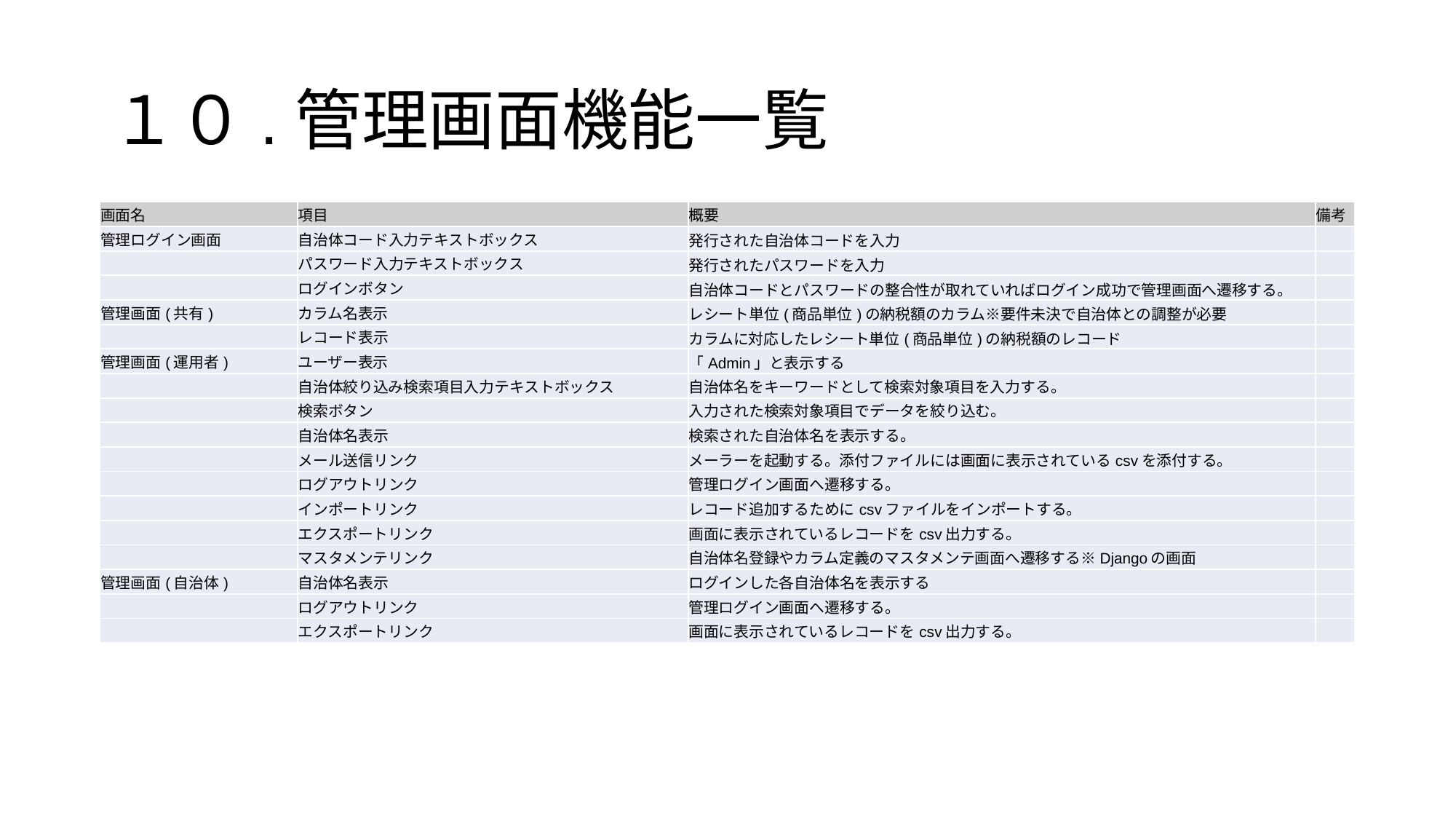

# １０.管理画面機能一覧
| 画面名 | 項目 | 概要 | 備考 |
| --- | --- | --- | --- |
| 管理ログイン画面 | 自治体コード入力テキストボックス | 発行された自治体コードを入力 |  |
|  | パスワード入力テキストボックス | 発行されたパスワードを入力 |  |
|  | ログインボタン | 自治体コードとパスワードの整合性が取れていればログイン成功で管理画面へ遷移する。 |  |
| 管理画面(共有) | カラム名表示 | レシート単位(商品単位)の納税額のカラム※要件未決で自治体との調整が必要 |  |
|  | レコード表示 | カラムに対応したレシート単位(商品単位)の納税額のレコード |  |
| 管理画面(運用者) | ユーザー表示 | 「Admin」と表示する |  |
|  | 自治体絞り込み検索項目入力テキストボックス | 自治体名をキーワードとして検索対象項目を入力する。 |  |
|  | 検索ボタン | 入力された検索対象項目でデータを絞り込む。 |  |
|  | 自治体名表示 | 検索された自治体名を表示する。 |  |
|  | メール送信リンク | メーラーを起動する。添付ファイルには画面に表示されているcsvを添付する。 |  |
|  | ログアウトリンク | 管理ログイン画面へ遷移する。 |  |
|  | インポートリンク | レコード追加するためにcsvファイルをインポートする。 |  |
|  | エクスポートリンク | 画面に表示されているレコードをcsv出力する。 |  |
|  | マスタメンテリンク | 自治体名登録やカラム定義のマスタメンテ画面へ遷移する※Djangoの画面 |  |
| 管理画面(自治体) | 自治体名表示 | ログインした各自治体名を表示する |  |
|  | ログアウトリンク | 管理ログイン画面へ遷移する。 |  |
|  | エクスポートリンク | 画面に表示されているレコードをcsv出力する。 |  |